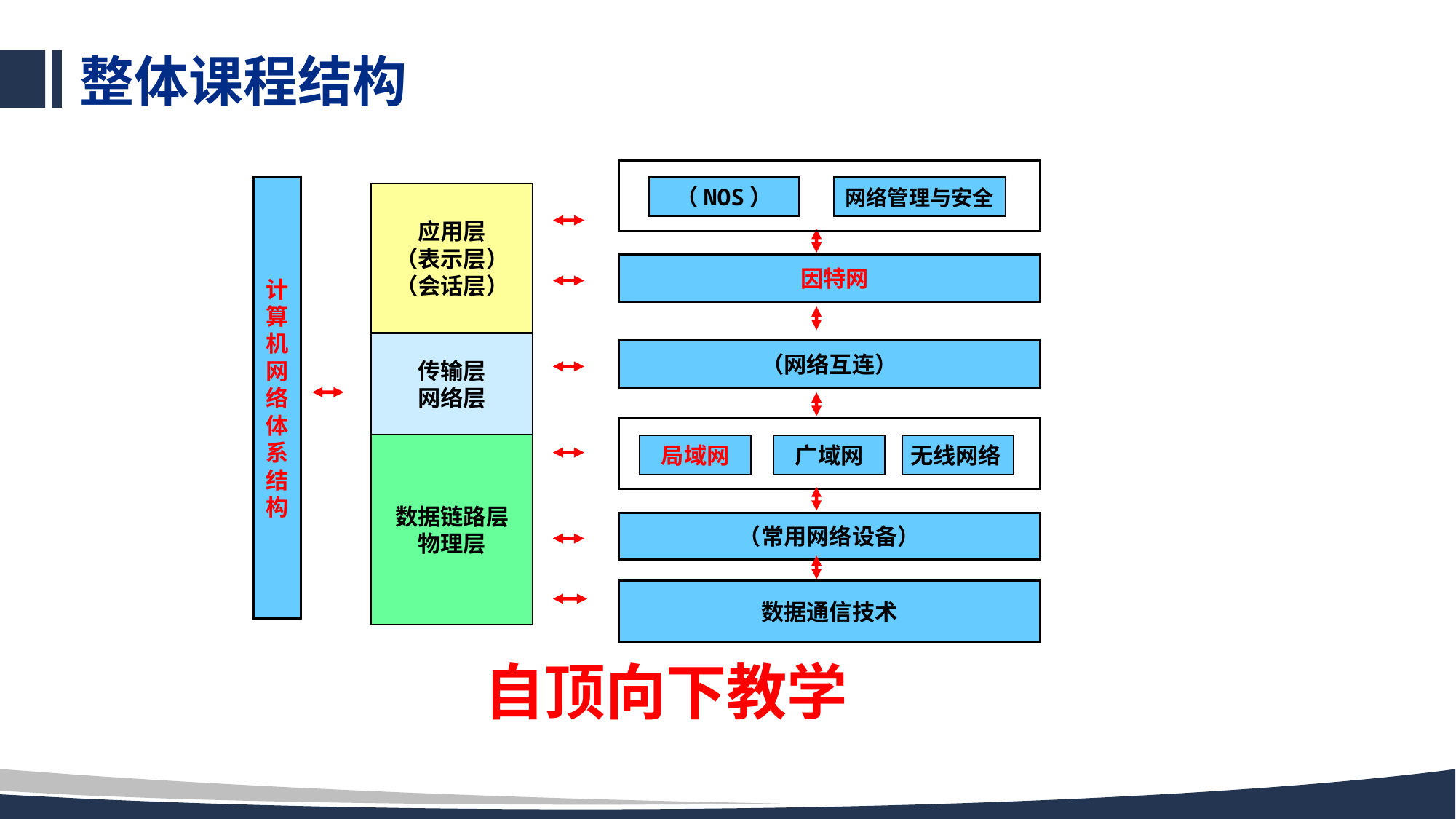

# 整体课程结构

计算机网络体系结构
（NOS）
网络管理与安全
应用层
（表示层）
（会话层）

 因特网

传输层
网络层
（网络互连）

数据链路层
物理层
局域网
广域网
无线网络

（常用网络设备）

数据通信技术

自顶向下教学